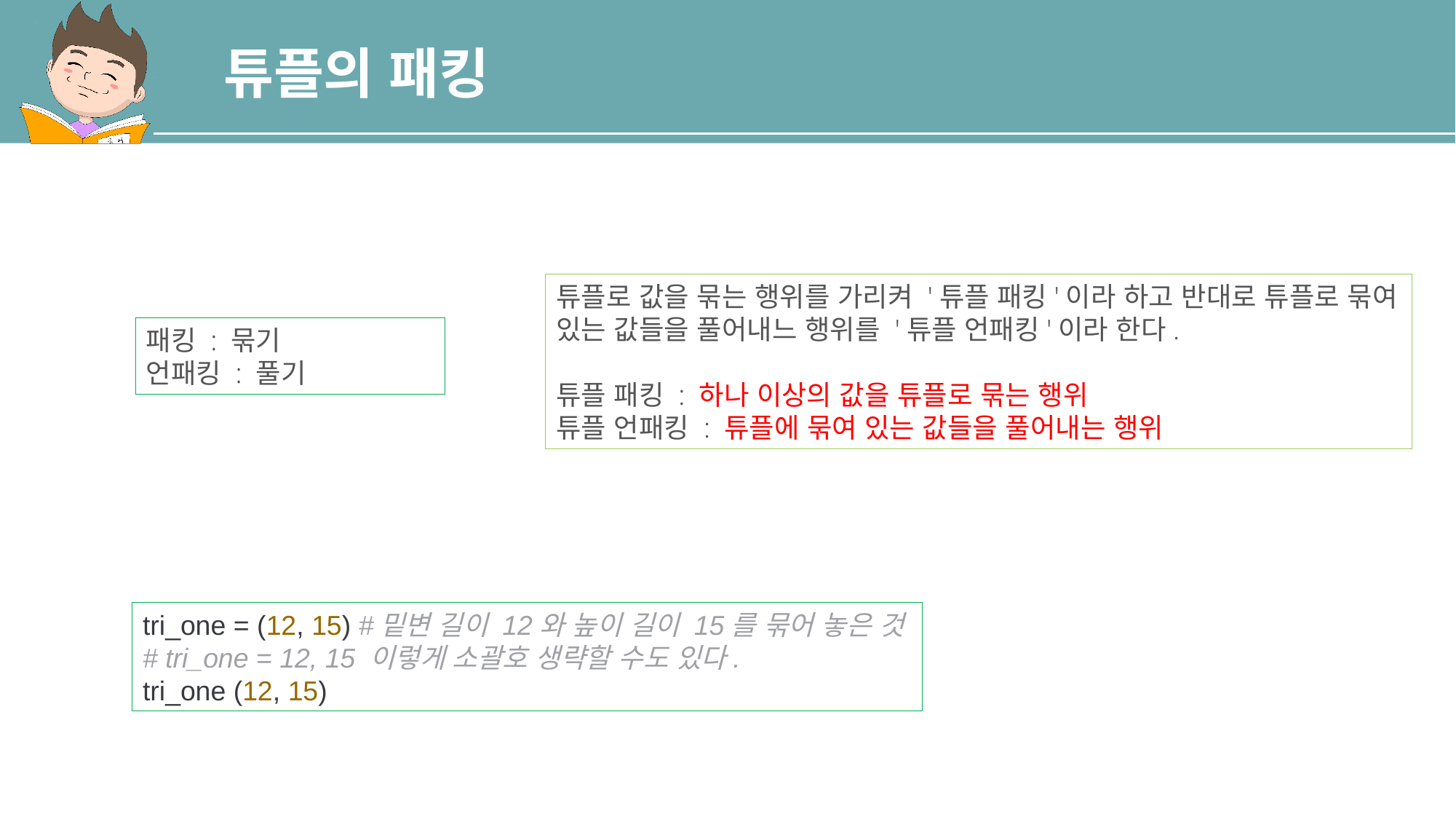

튜플의 패킹
튜플로 값을 묶는 행위를 가리켜 '튜플 패킹'이라 하고 반대로 튜플로 묶여 있는 값들을 풀어내느 행위를 '튜플 언패킹'이라 한다.

튜플 패킹 : 하나 이상의 값을 튜플로 묶는 행위
튜플 언패킹 : 튜플에 묶여 있는 값들을 풀어내는 행위
패킹 : 묶기
언패킹 : 풀기
tri_one = (12, 15) #밑변 길이 12와 높이 길이 15를 묶어 놓은 것
# tri_one = 12, 15 이렇게 소괄호 생략할 수도 있다.
tri_one (12, 15)